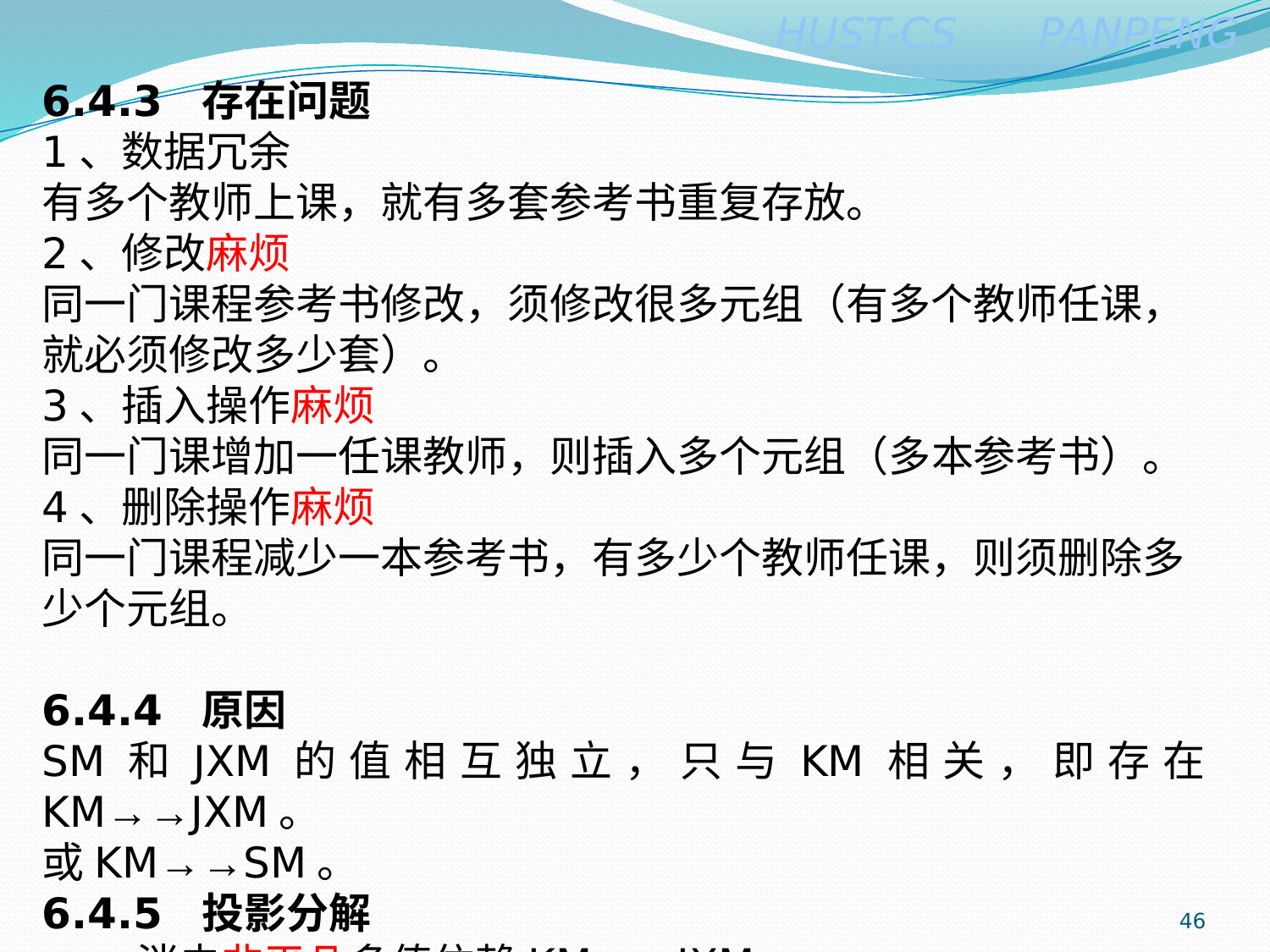

6.4.3  存在问题
1、数据冗余
有多个教师上课，就有多套参考书重复存放。
2、修改麻烦
同一门课程参考书修改，须修改很多元组（有多个教师任课，就必须修改多少套）。
3、插入操作麻烦
同一门课增加一任课教师，则插入多个元组（多本参考书）。
4、删除操作麻烦
同一门课程减少一本参考书，有多少个教师任课，则须删除多少个元组。

6.4.4  原因
SM和JXM的值相互独立，只与KM相关，即存在KM→→JXM。
或KM→→SM。
6.4.5  投影分解
——消去非平凡多值依赖KM→→JXM
46